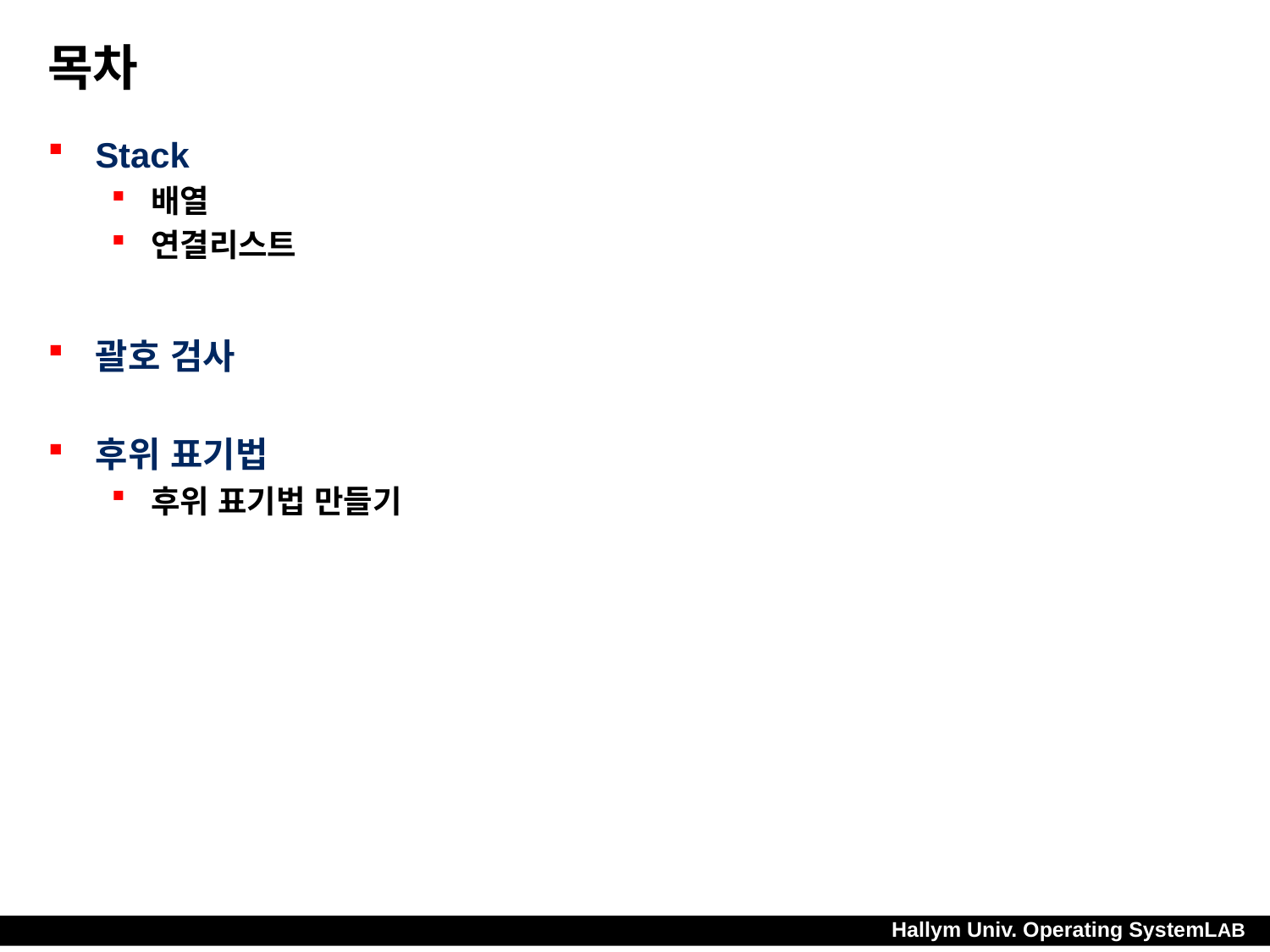

# 목차
Stack
배열
연결리스트

괄호 검사

후위 표기법
후위 표기법 만들기